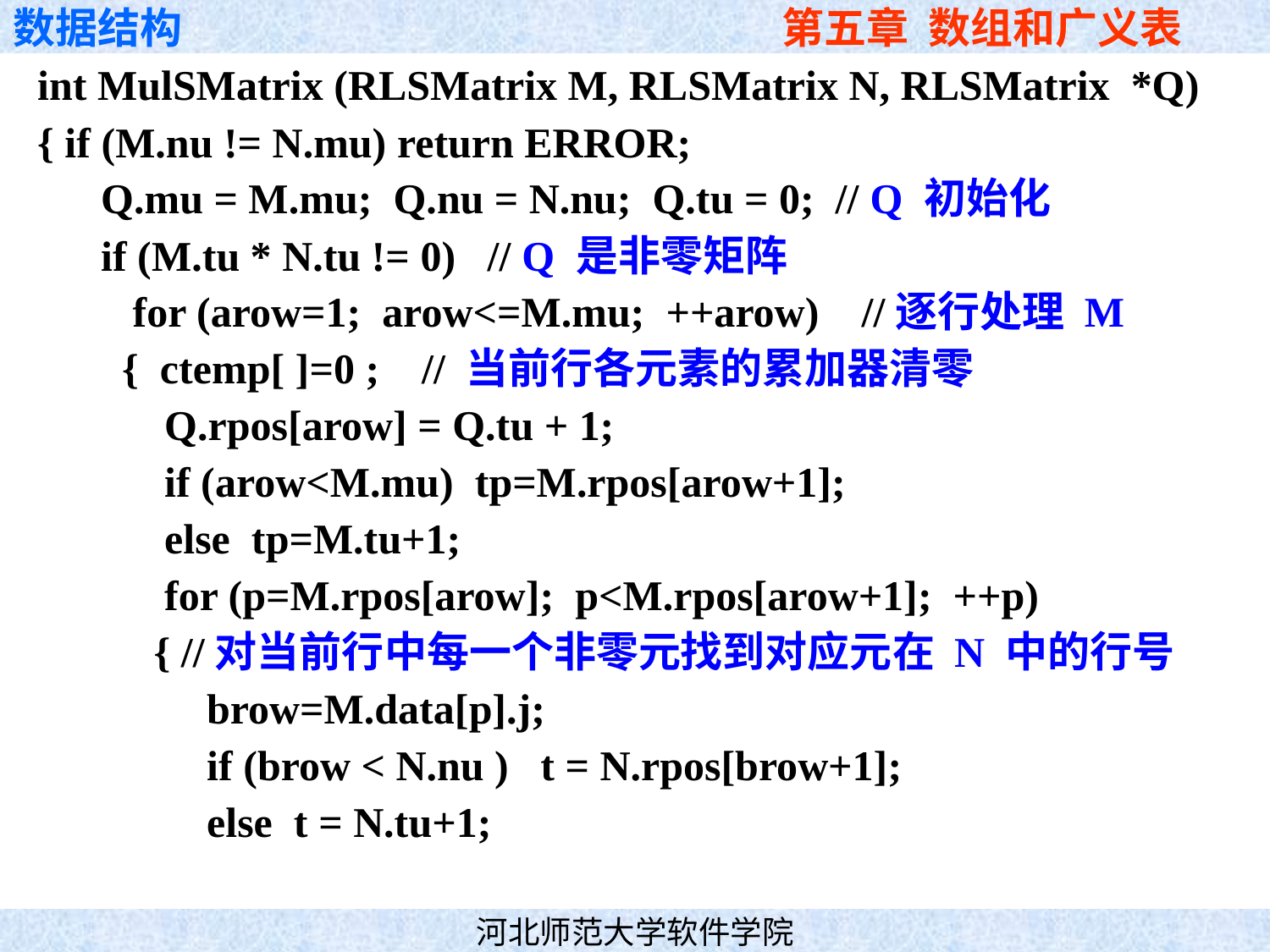

int MulSMatrix (RLSMatrix M, RLSMatrix N, RLSMatrix  *Q)
{ if (M.nu != N.mu) return ERROR;
      Q.mu = M.mu;  Q.nu = N.nu;  Q.tu = 0;  // Q 初始化
      if (M.tu * N.tu != 0)   // Q 是非零矩阵
         for (arow=1;  arow<=M.mu;  ++arow)    //逐行处理 M
        {  ctemp[ ]=0 ;    // 当前行各元素的累加器清零
            Q.rpos[arow] = Q.tu + 1;
            if (arow<M.mu)  tp=M.rpos[arow+1];
            else  tp=M.tu+1;
            for (p=M.rpos[arow];  p<M.rpos[arow+1];  ++p)
           { //对当前行中每一个非零元找到对应元在 N 中的行号
                brow=M.data[p].j;
                if (brow < N.nu )   t = N.rpos[brow+1];
                else  t = N.tu+1;